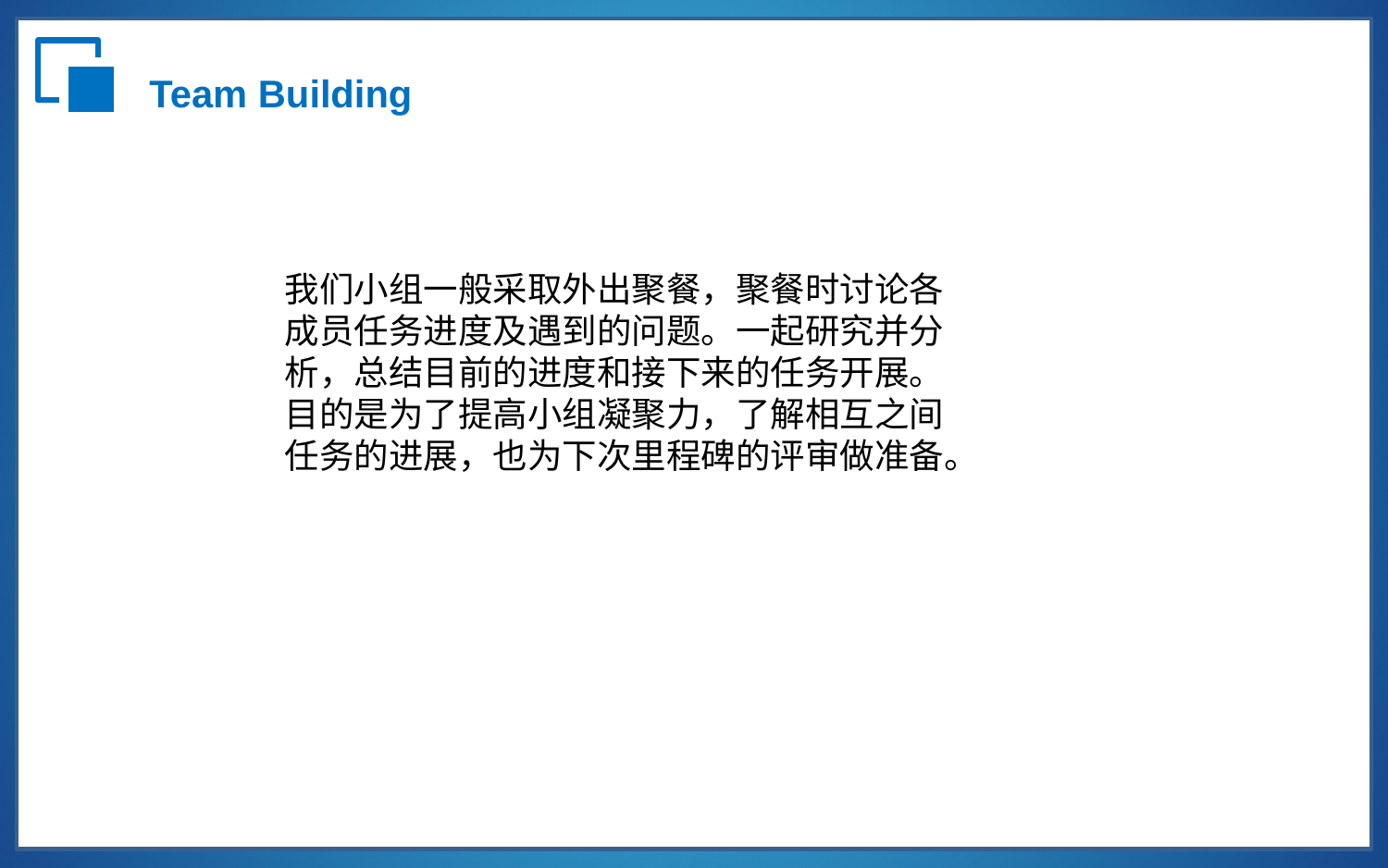

Team Building
我们小组一般采取外出聚餐，聚餐时讨论各成员任务进度及遇到的问题。一起研究并分析，总结目前的进度和接下来的任务开展。
目的是为了提高小组凝聚力，了解相互之间任务的进展，也为下次里程碑的评审做准备。